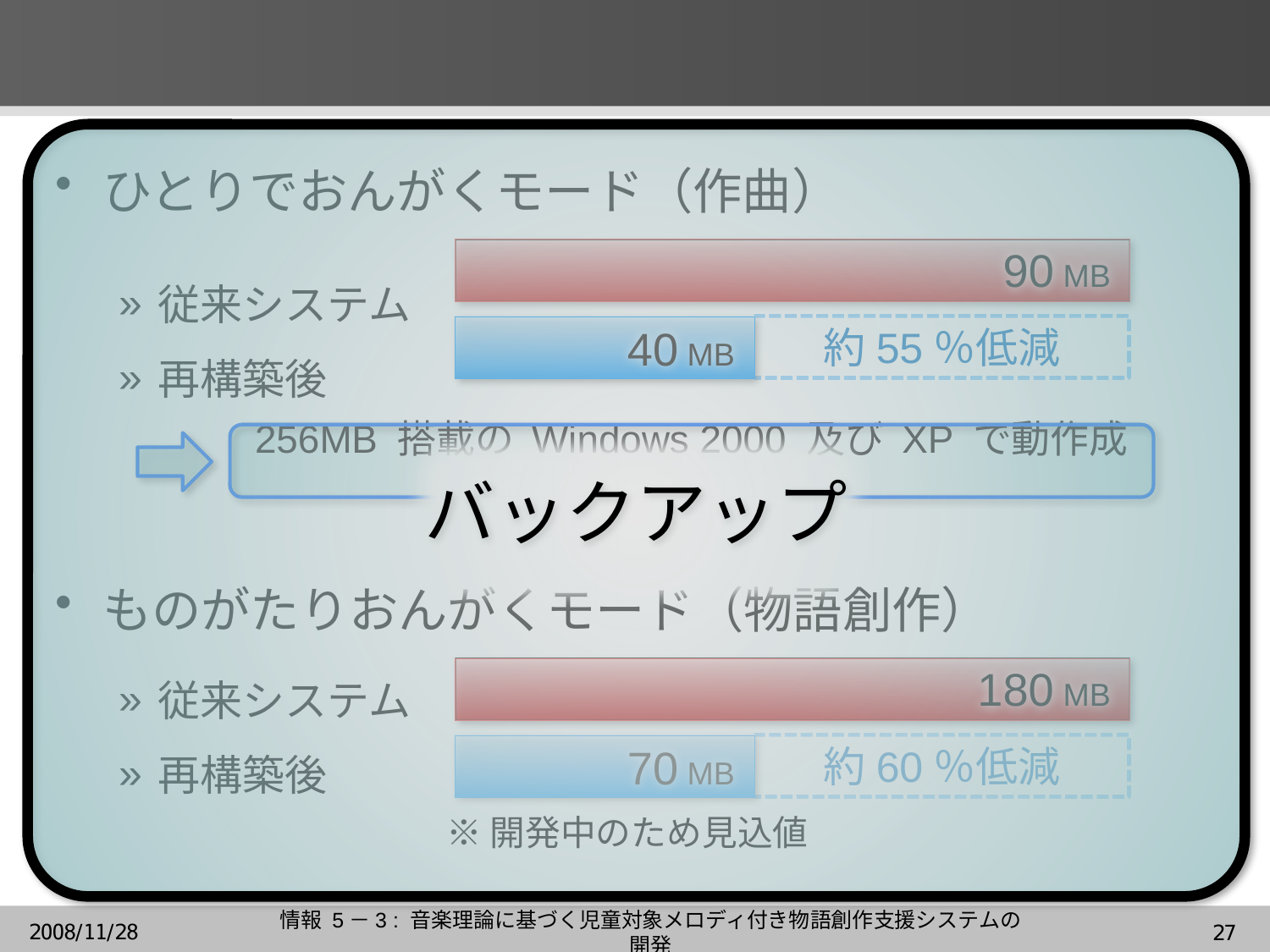

#
バックアップ

ひとりでおんがくモード（作曲）

従来システム
再構築後

90 MB

40 MB
約55％低減

256MB 搭載の Windows 2000 及び XP で動作成功

ものがたりおんがくモード（物語創作）

従来システム
再構築後
180 MB

70 MB
約60％低減

※開発中のため見込値
情報 5－3 : 音楽理論に基づく児童対象メロディ付き物語創作支援システムの開発
2008/11/28
27